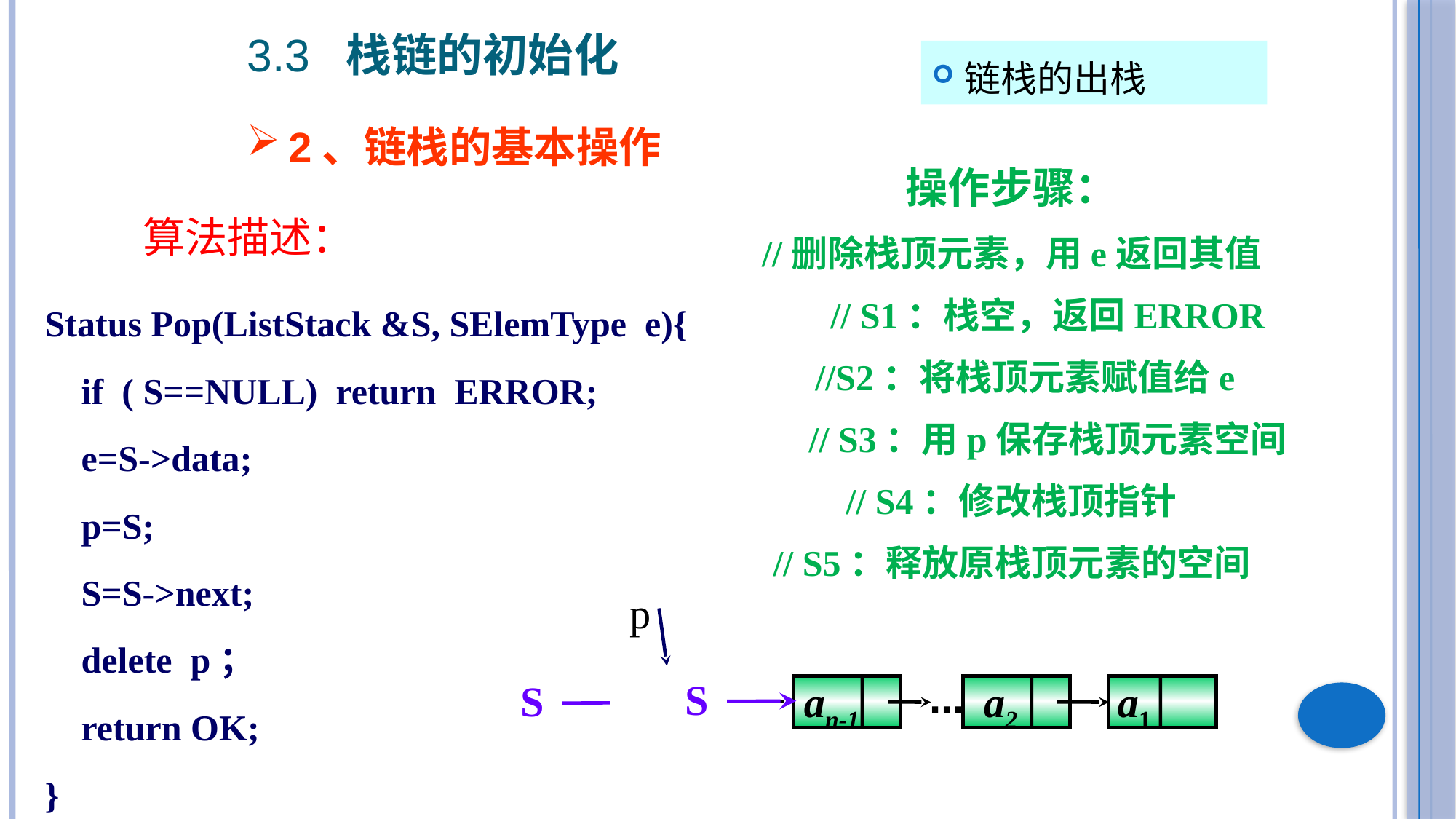

3.3  栈链的初始化
链栈的出栈
2、链栈的基本操作

操作步骤：
//删除栈顶元素，用e返回其值
        // S1：栈空，返回ERROR
   //S2：将栈顶元素赋值给e
        // S3：用p保存栈顶元素空间
// S4：修改栈顶指针
// S5：释放原栈顶元素的空间
算法描述：
Status Pop(ListStack &S, SElemType  e){
    if  ( S==NULL)  return  ERROR;
    e=S->data;
    p=S;
    S=S->next;
    delete  p；
    return OK;
}
p

...
an

  a2

a1

S

S

 an-1